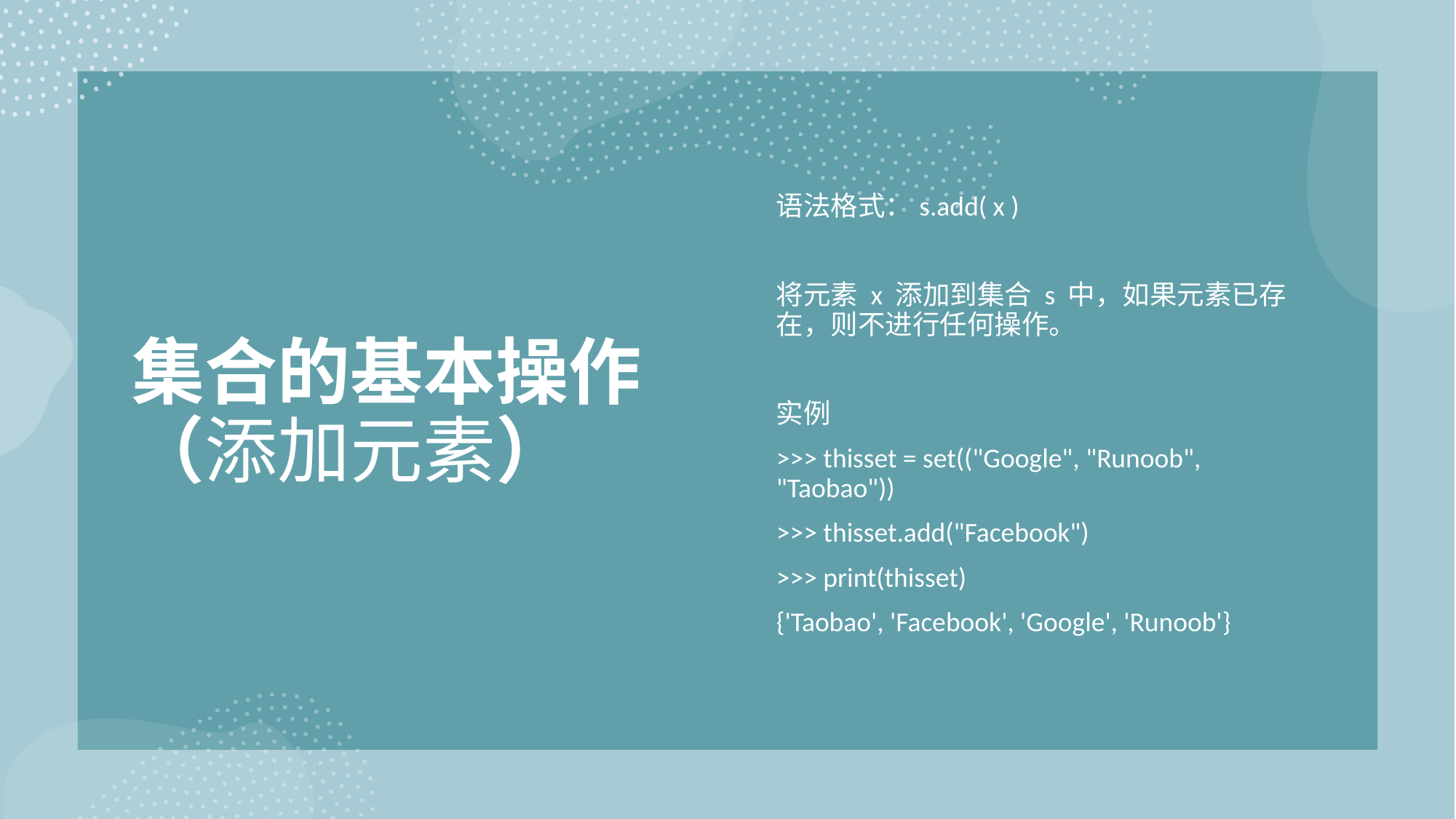

# 集合的基本操作（添加元素）
语法格式：s.add( x )

将元素 x 添加到集合 s 中，如果元素已存在，则不进行任何操作。

实例
>>> thisset = set(("Google", "Runoob", "Taobao"))
>>> thisset.add("Facebook")
>>> print(thisset)
{'Taobao', 'Facebook', 'Google', 'Runoob'}